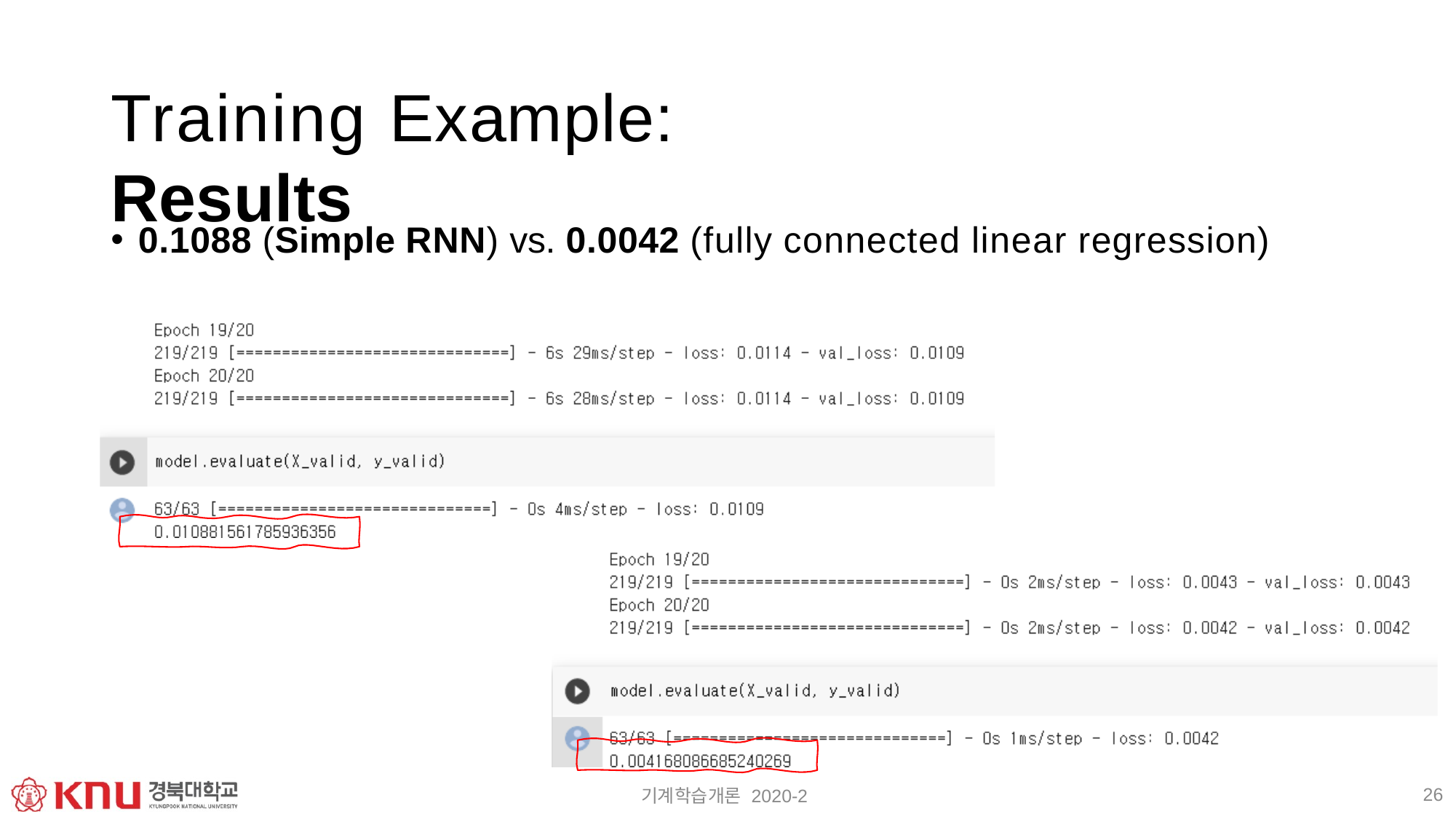

# Training Example: Results
0.1088 (Simple RNN) vs. 0.0042 (fully connected linear regression)

26
기계학습개론 2020-2